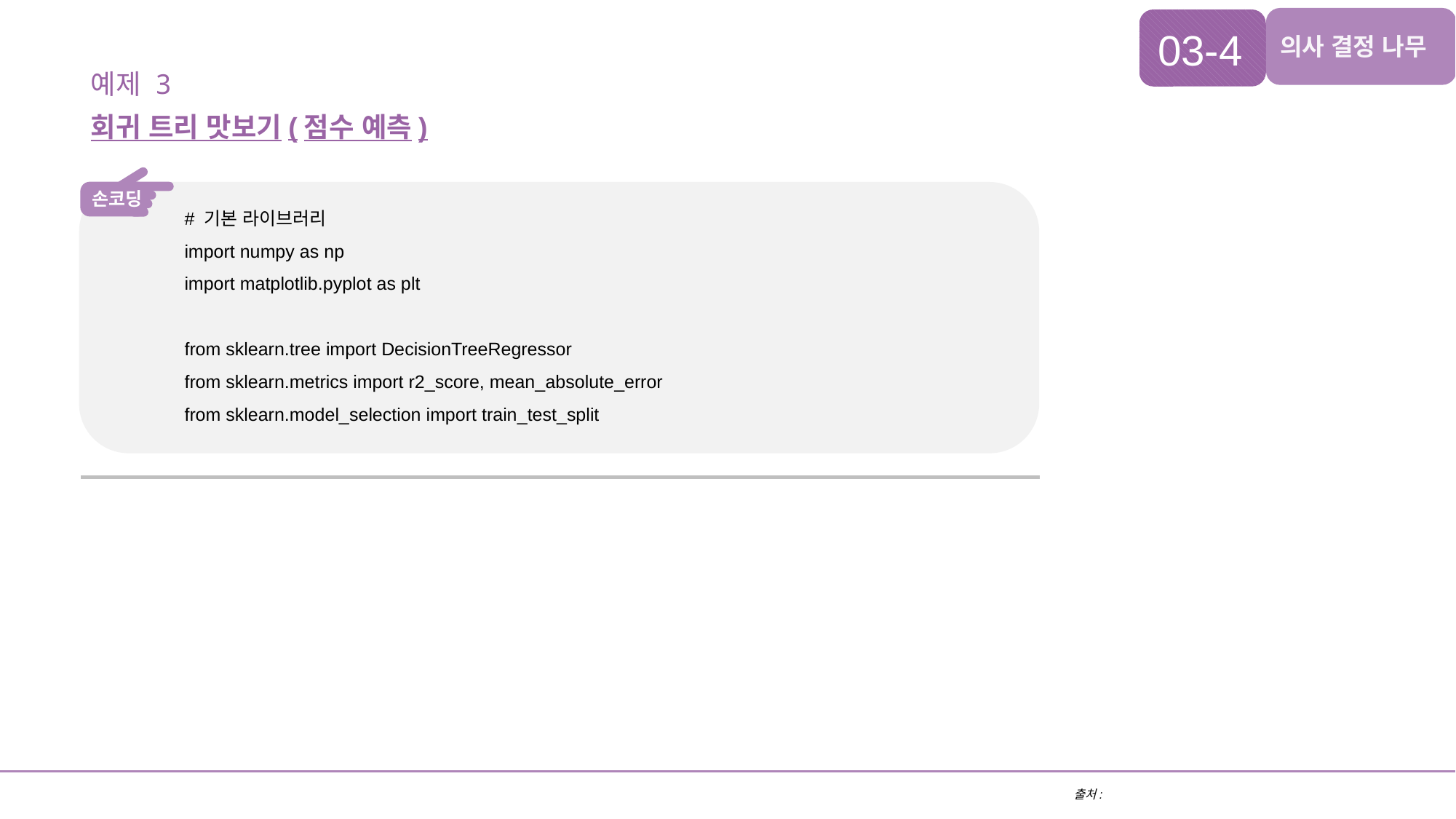

03-4
의사 결정 나무
예제 3
회귀 트리 맛보기(점수 예측)

손코딩
# 기본 라이브러리
import numpy as np
import matplotlib.pyplot as plt

from sklearn.tree import DecisionTreeRegressor
from sklearn.metrics import r2_score, mean_absolute_error
from sklearn.model_selection import train_test_split
출처: